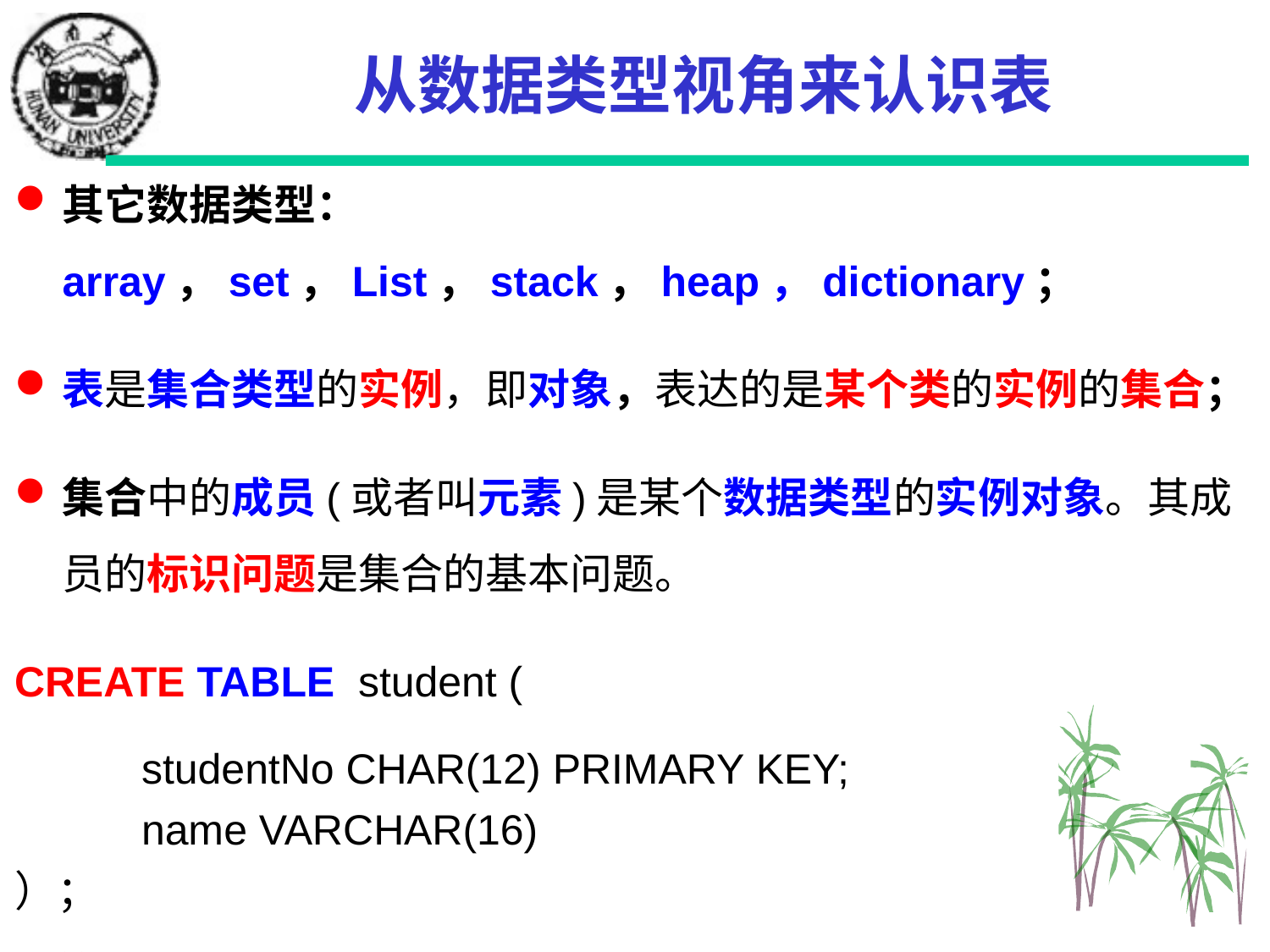

# 从数据类型视角来认识表
其它数据类型：array，set，List，stack，heap，dictionary；
表是集合类型的实例，即对象，表达的是某个类的实例的集合；
集合中的成员(或者叫元素)是某个数据类型的实例对象。其成员的标识问题是集合的基本问题。
CREATE TABLE  student (
	studentNo CHAR(12) PRIMARY KEY;
	name VARCHAR(16)
）；
一箭双雕：既创建了一个集合对象，又创建了其元素的数据类型；